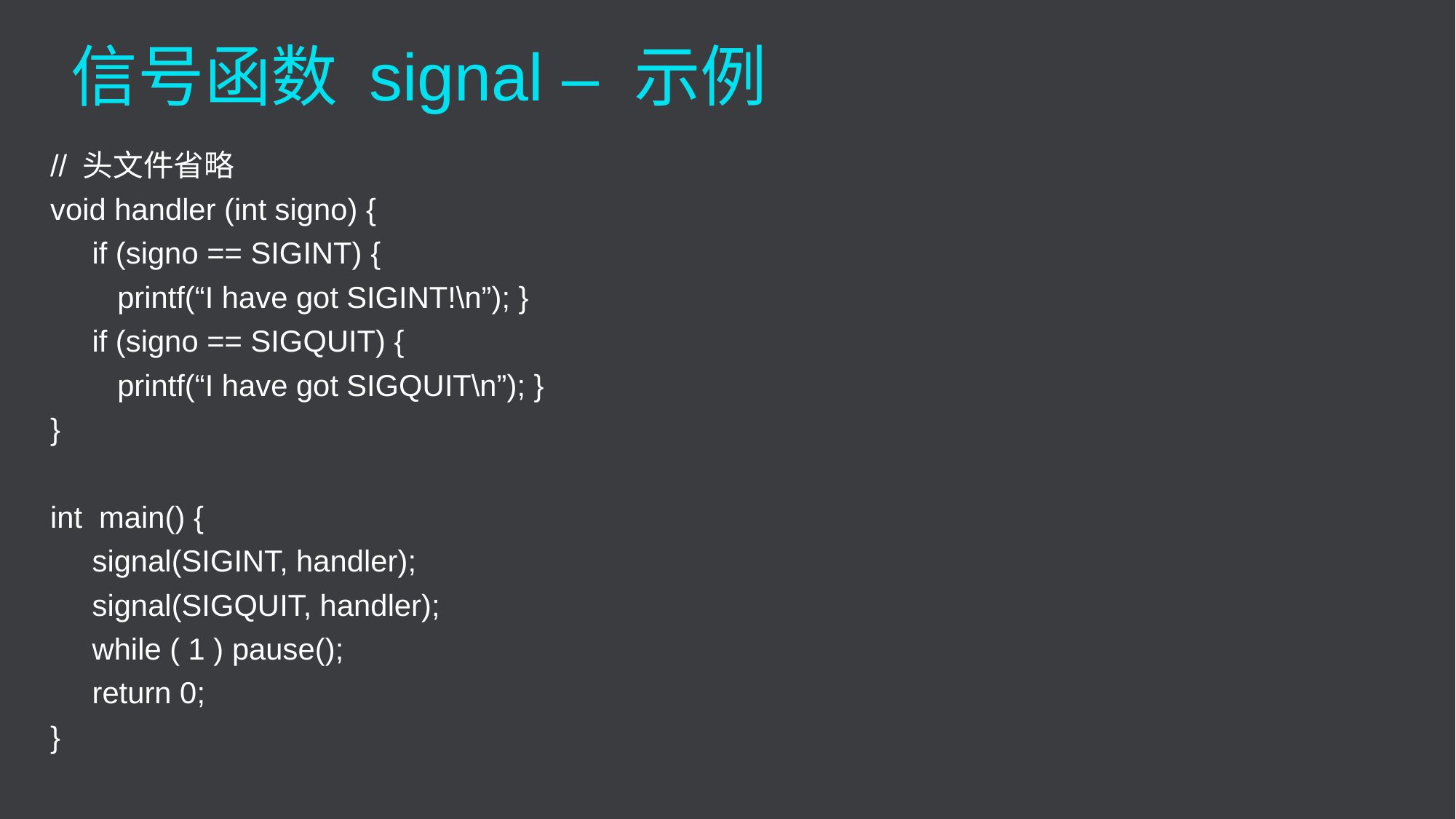

信号函数 signal – 示例
// 头文件省略
void handler (int signo) {
     if (signo == SIGINT) {
        printf(“I have got SIGINT!\n”); }
     if (signo == SIGQUIT) {
        printf(“I have got SIGQUIT\n”); }
}

int  main() {
     signal(SIGINT, handler);
     signal(SIGQUIT, handler);
     while ( 1 ) pause();
     return 0;
}